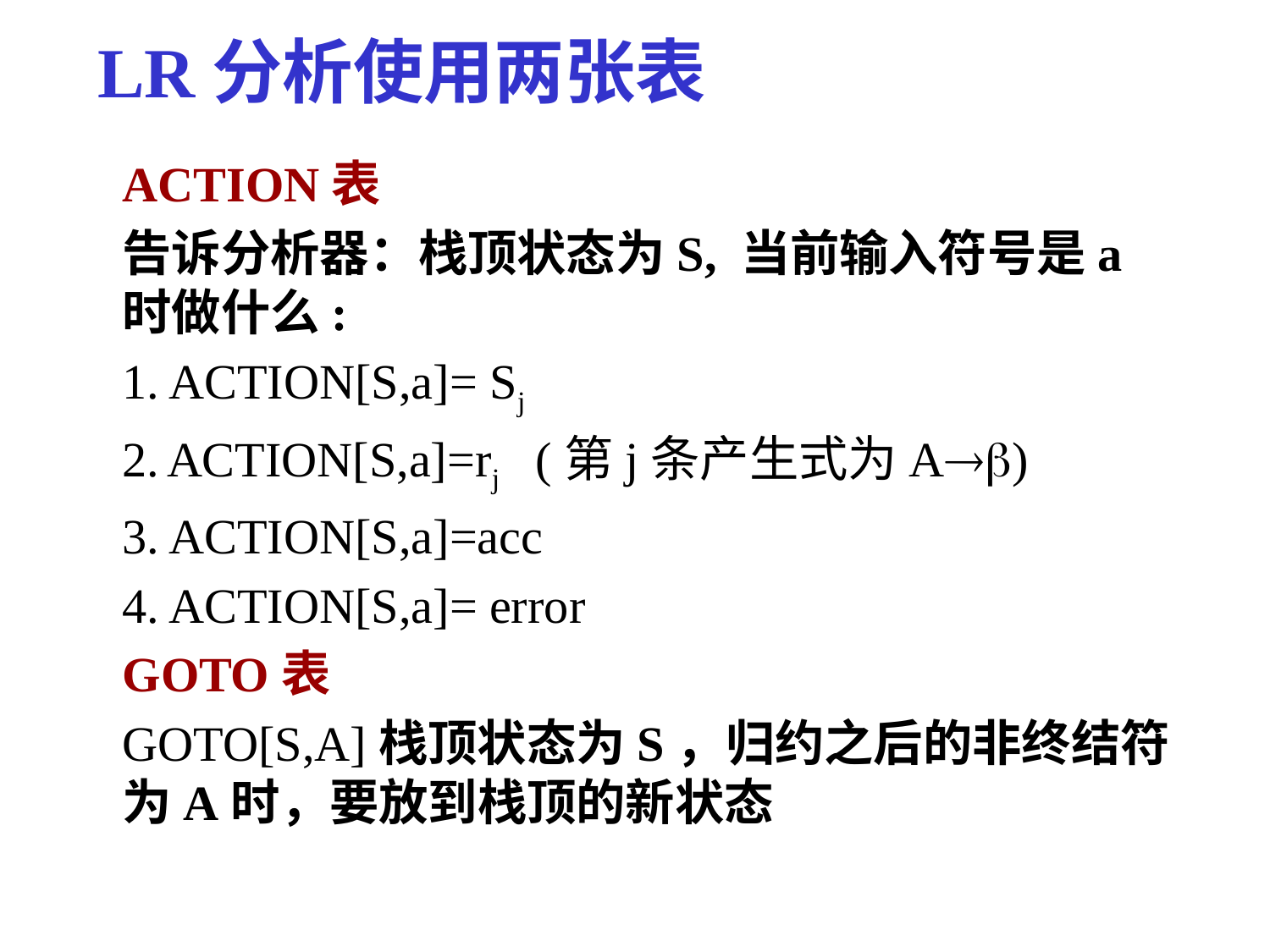

# LR分析使用两张表
ACTION表
告诉分析器：栈顶状态为S, 当前输入符号是a时做什么:
1. ACTION[S,a]= Sj
2. ACTION[S,a]=rj     (第j条产生式为A→β)
3. ACTION[S,a]=acc
4. ACTION[S,a]= error
GOTO表
GOTO[S,A]栈顶状态为S，归约之后的非终结符为A时，要放到栈顶的新状态